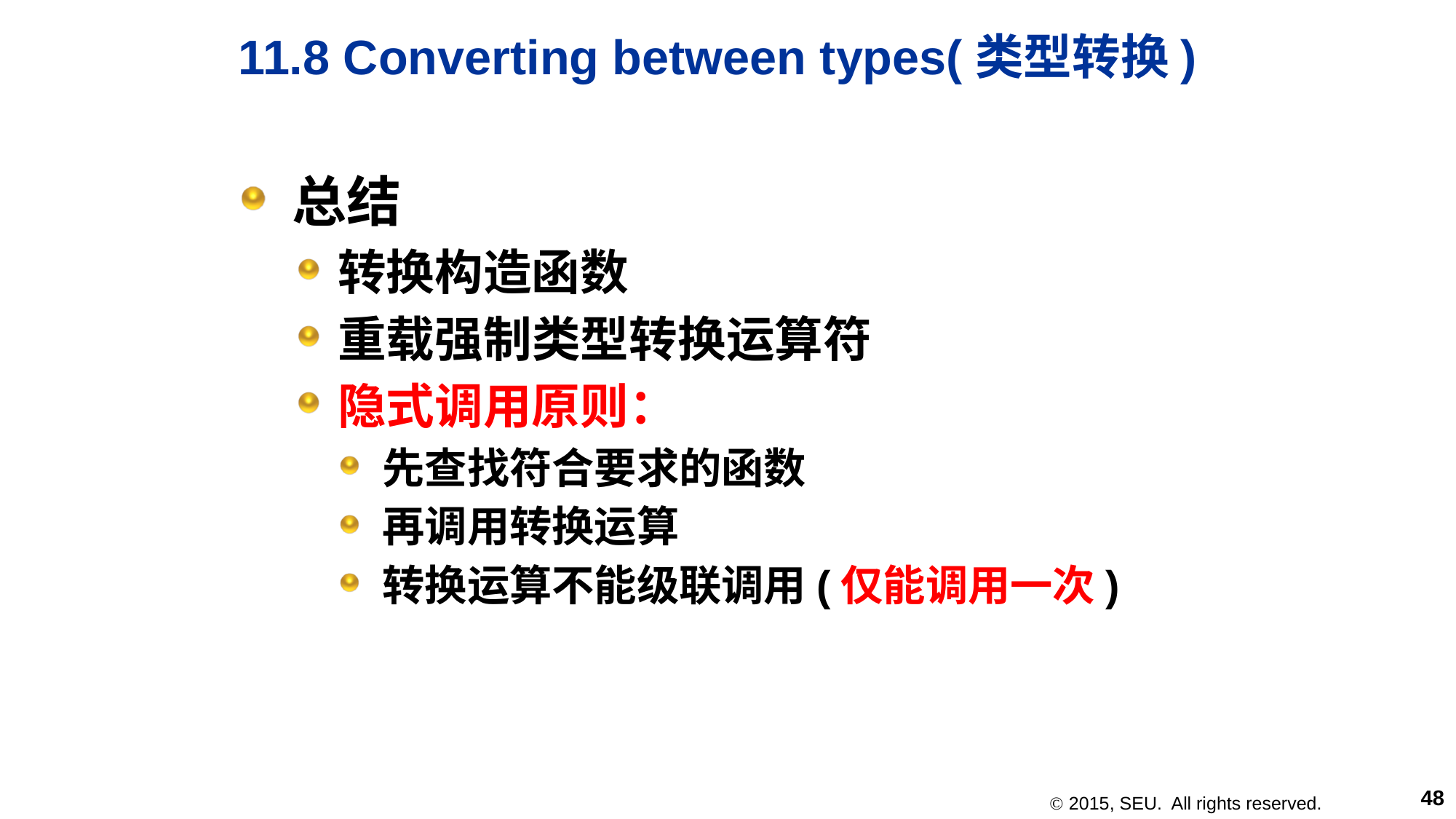

# 11.8 Converting between types(类型转换)
总结
转换构造函数
重载强制类型转换运算符
隐式调用原则：
先查找符合要求的函数
再调用转换运算
转换运算不能级联调用(仅能调用一次)